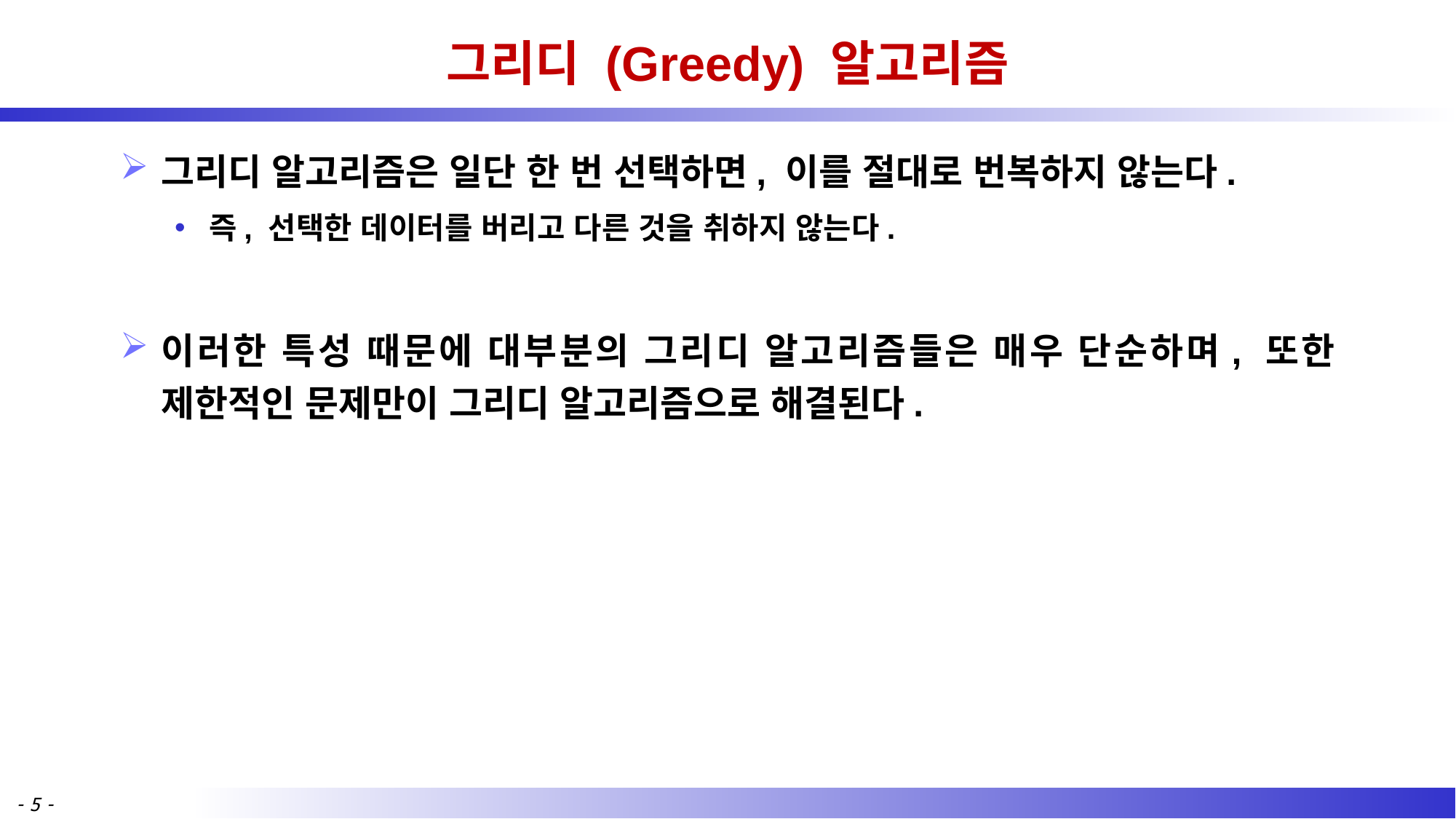

# 그리디 (Greedy) 알고리즘
그리디 알고리즘은 일단 한 번 선택하면, 이를 절대로 번복하지 않는다.
즉, 선택한 데이터를 버리고 다른 것을 취하지 않는다.

이러한 특성 때문에 대부분의 그리디 알고리즘들은 매우 단순하며, 또한 제한적인 문제만이 그리디 알고리즘으로 해결된다.
- 5 -